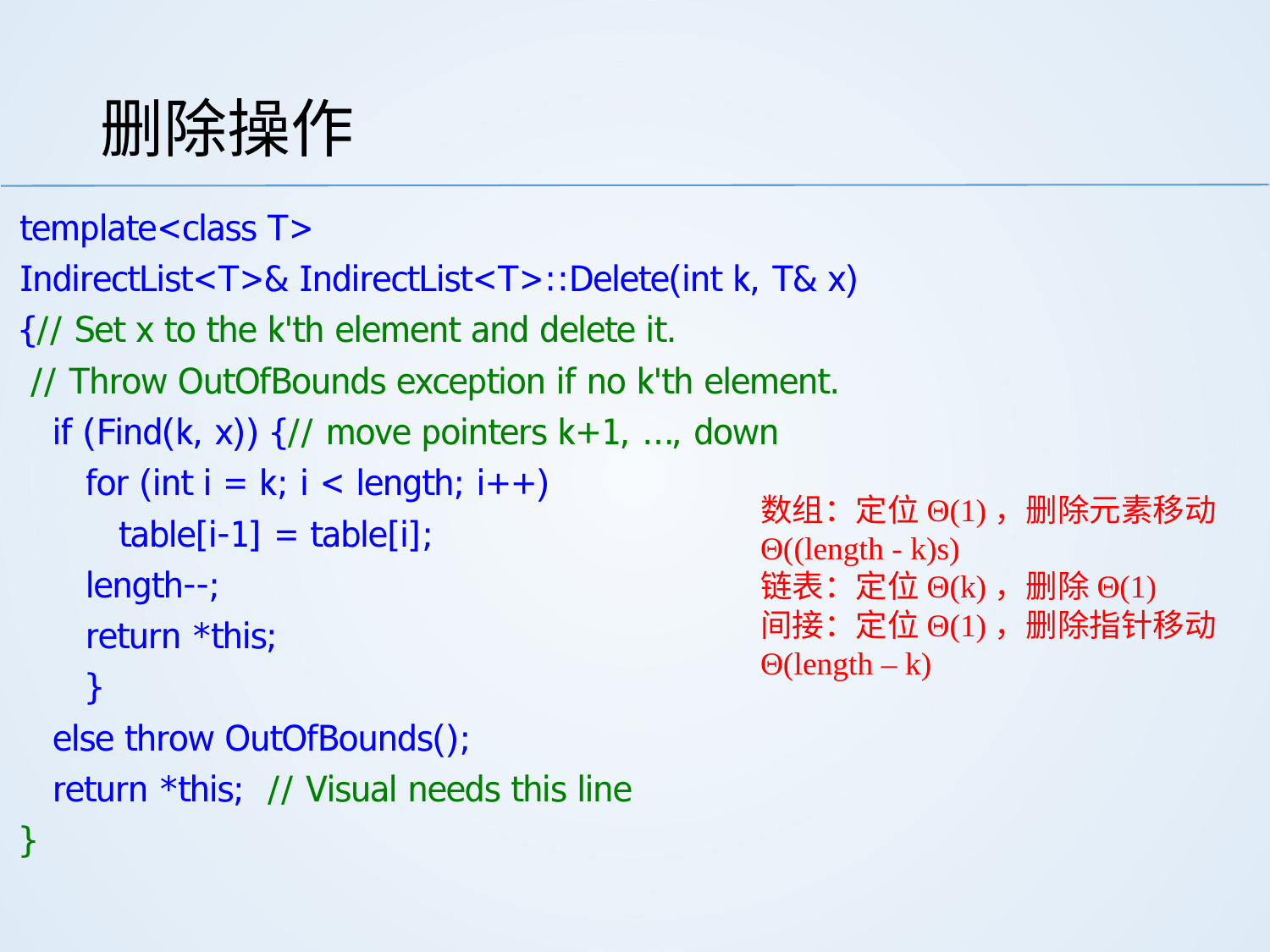

# 删除操作
template<class T>
IndirectList<T>& IndirectList<T>::Delete(int k, T& x)
{// Set x to the k'th element and delete it.
 // Throw OutOfBounds exception if no k'th element.
   if (Find(k, x)) {// move pointers k+1, ..., down
      for (int i = k; i < length; i++)
         table[i-1] = table[i];
      length--;
      return *this;
      }
   else throw OutOfBounds();
   return *this;  // Visual needs this line
}

数组：定位Θ(1)，删除元素移动Θ((length - k)s)
链表：定位Θ(k)，删除Θ(1)
间接：定位Θ(1)，删除指针移动Θ(length – k)
49